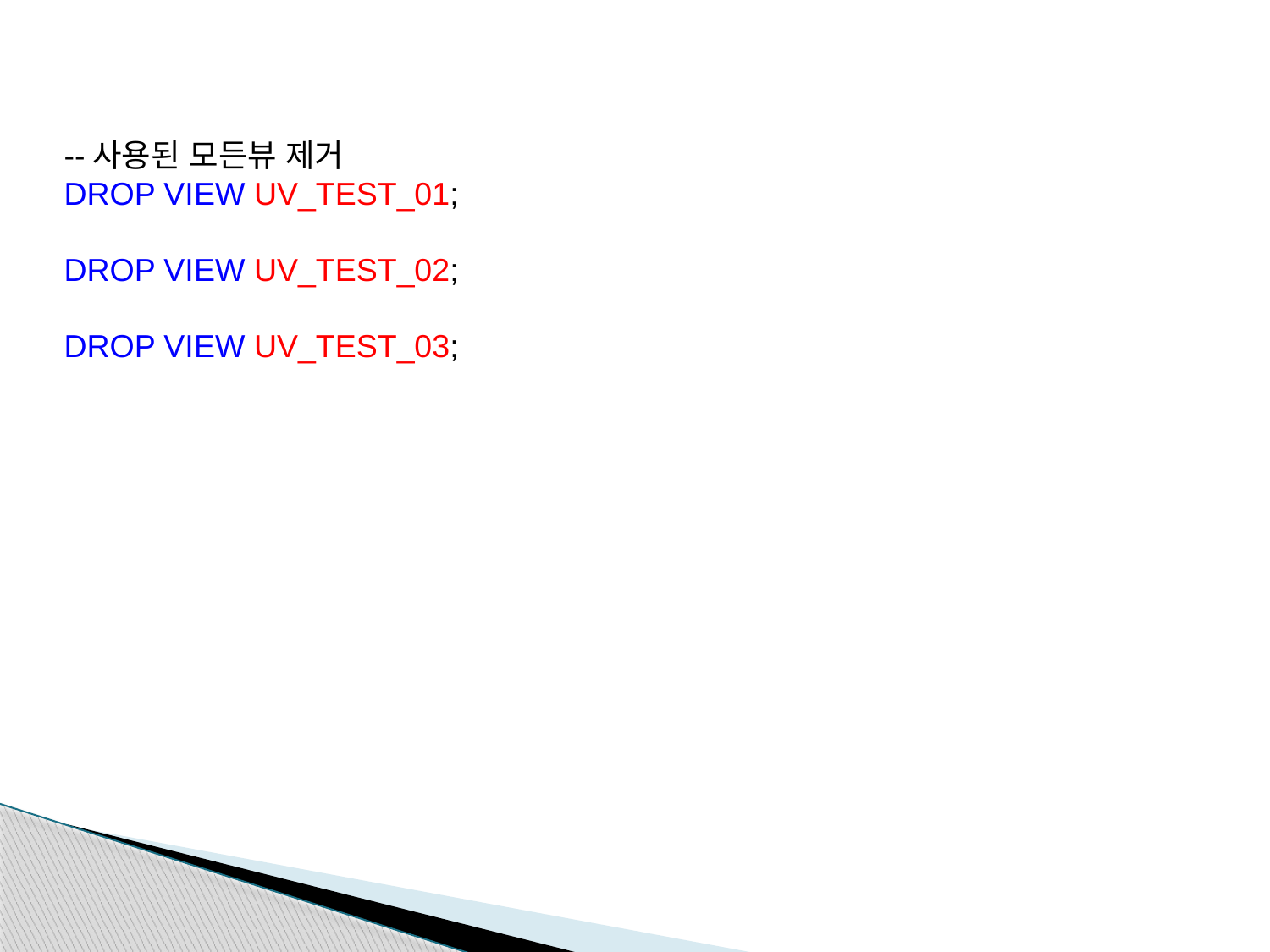

--사용된 모든뷰 제거
DROP VIEW UV_TEST_01;

DROP VIEW UV_TEST_02;

DROP VIEW UV_TEST_03;